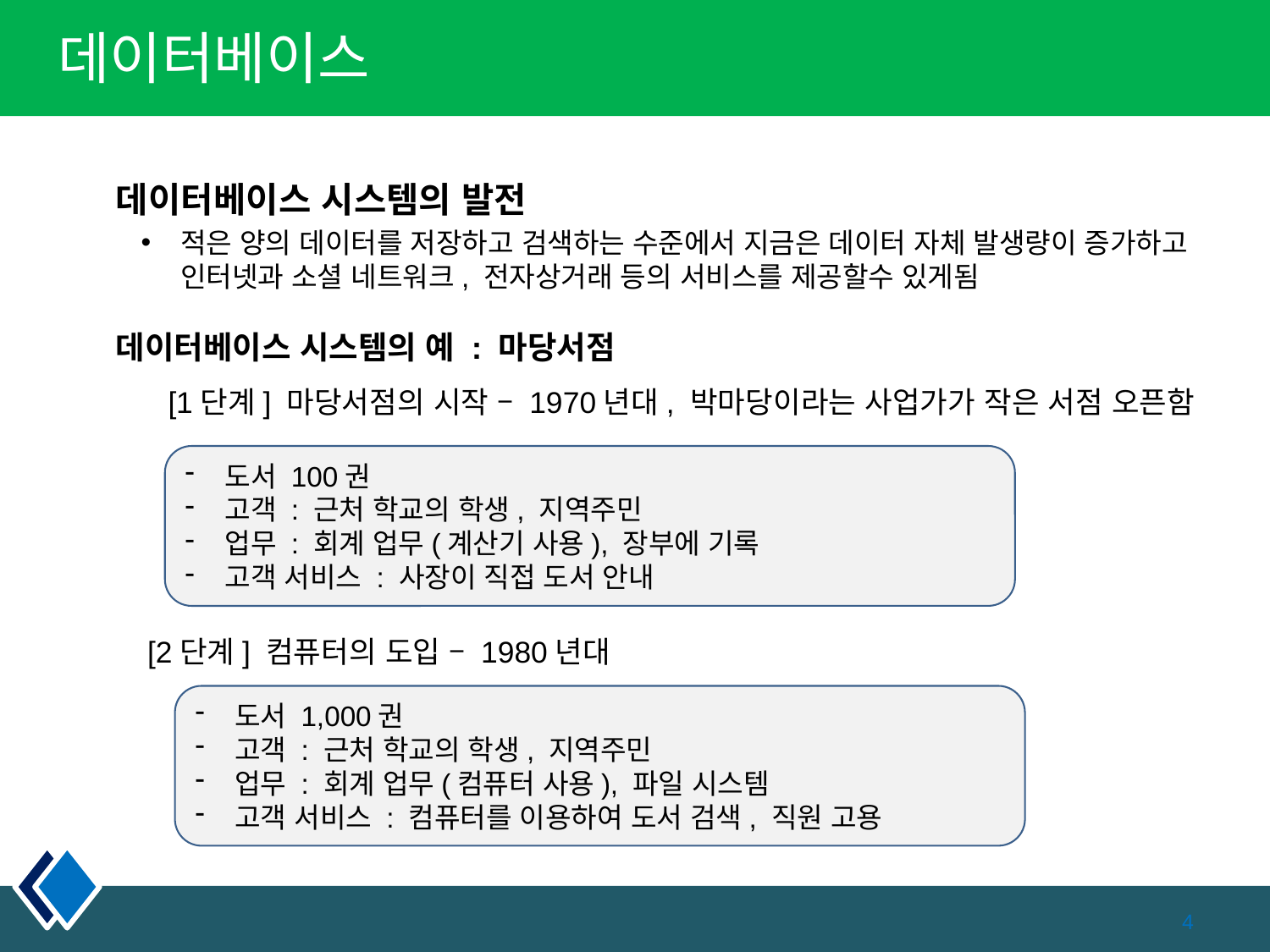

# 데이터베이스
   데이터베이스 시스템의 발전
적은 양의 데이터를 저장하고 검색하는 수준에서 지금은 데이터 자체 발생량이 증가하고 인터넷과 소셜 네트워크, 전자상거래 등의 서비스를 제공할수 있게됨
   데이터베이스 시스템의 예 : 마당서점

[1단계] 마당서점의 시작 – 1970년대, 박마당이라는 사업가가 작은 서점 오픈함
도서 100권
고객 : 근처 학교의 학생, 지역주민
업무 : 회계 업무(계산기 사용), 장부에 기록
고객 서비스 : 사장이 직접 도서 안내
[2단계] 컴퓨터의 도입 – 1980년대
도서 1,000권
고객 : 근처 학교의 학생, 지역주민
업무 : 회계 업무(컴퓨터 사용), 파일 시스템
고객 서비스 : 컴퓨터를 이용하여 도서 검색, 직원 고용
4